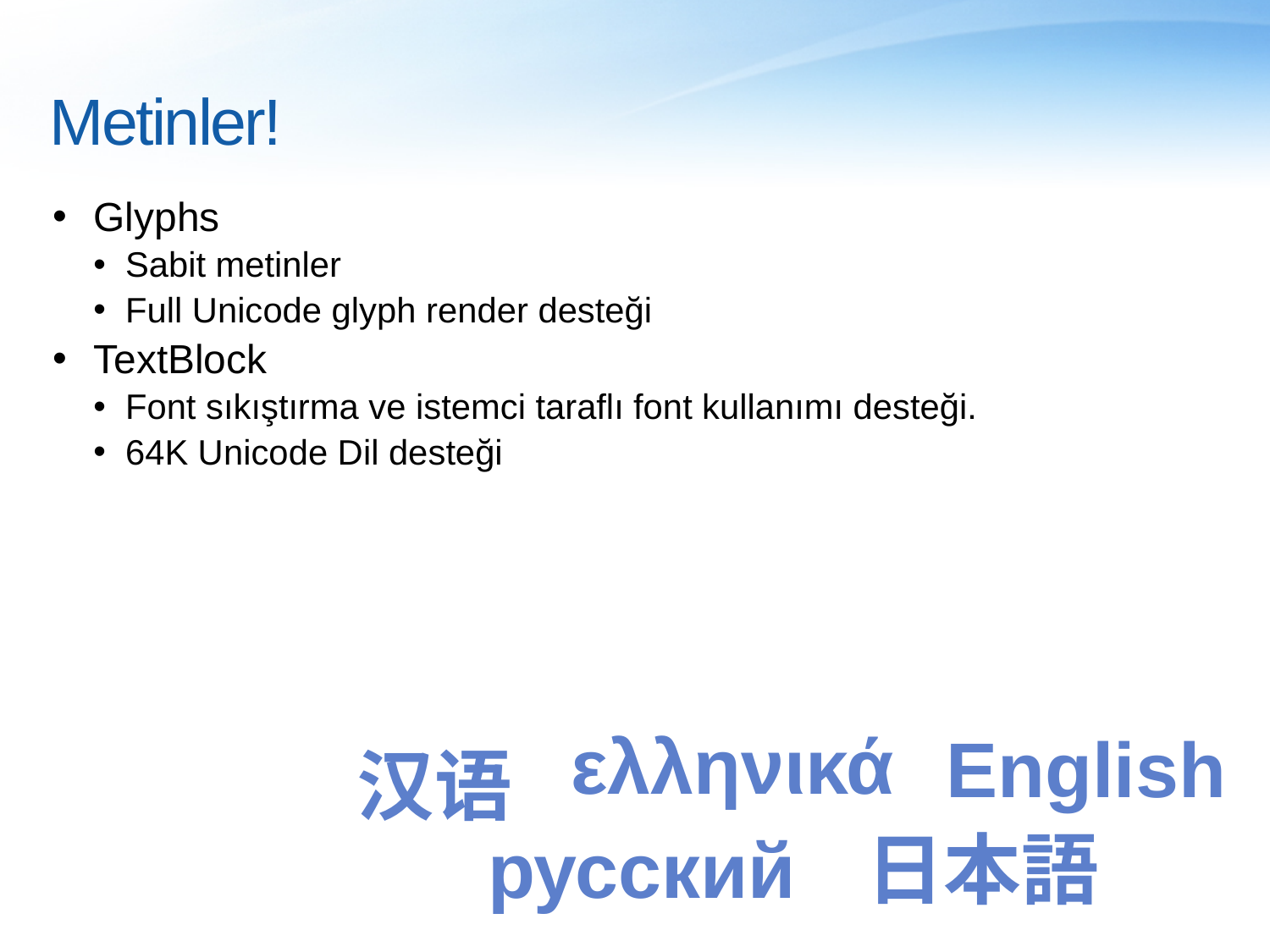

# Metinler!
Glyphs
Sabit metinler
Full Unicode glyph render desteği
TextBlock
Font sıkıştırma ve istemci taraflı font kullanımı desteği.
64K Unicode Dil desteği
ελληνικά
English
汉语
日本語
русский